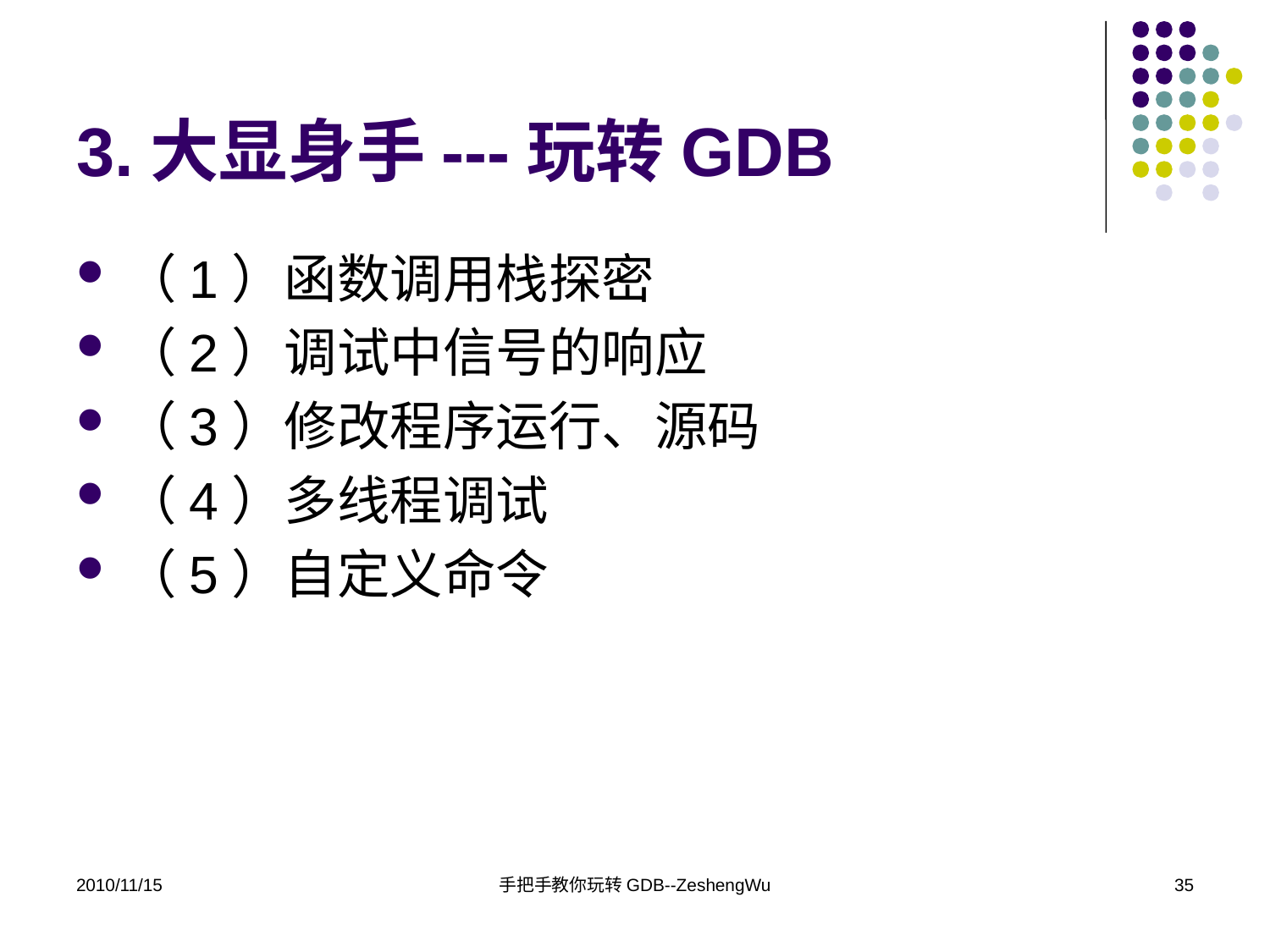

# 3.大显身手---玩转GDB
（1）函数调用栈探密
（2）调试中信号的响应
（3）修改程序运行、源码
（4）多线程调试
（5）自定义命令
2010/11/15
手把手教你玩转GDB--ZeshengWu
35